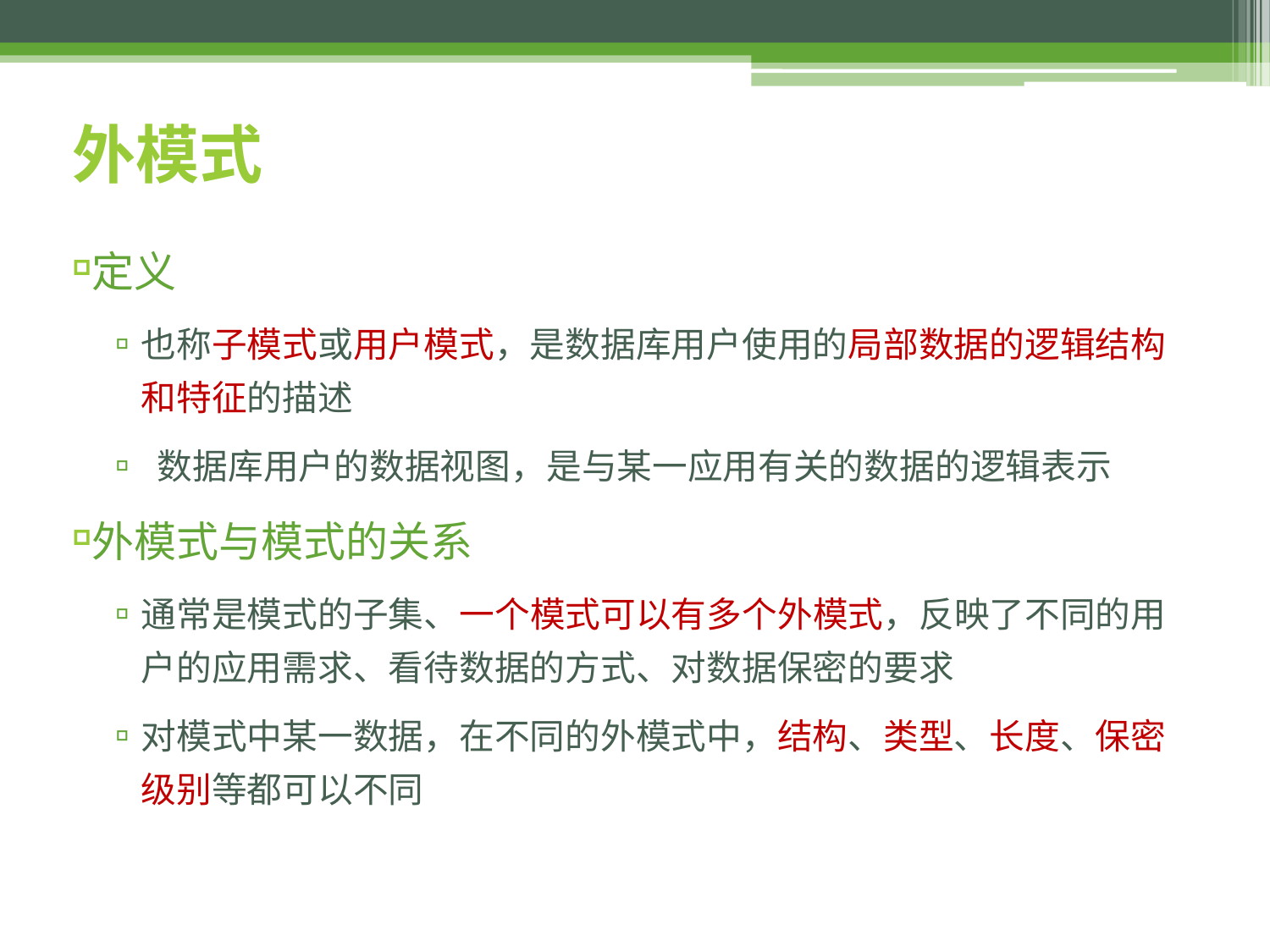

# 外模式
定义
也称子模式或用户模式，是数据库用户使用的局部数据的逻辑结构和特征的描述
 数据库用户的数据视图，是与某一应用有关的数据的逻辑表示
外模式与模式的关系
通常是模式的子集、一个模式可以有多个外模式，反映了不同的用户的应用需求、看待数据的方式、对数据保密的要求
对模式中某一数据，在不同的外模式中，结构、类型、长度、保密级别等都可以不同